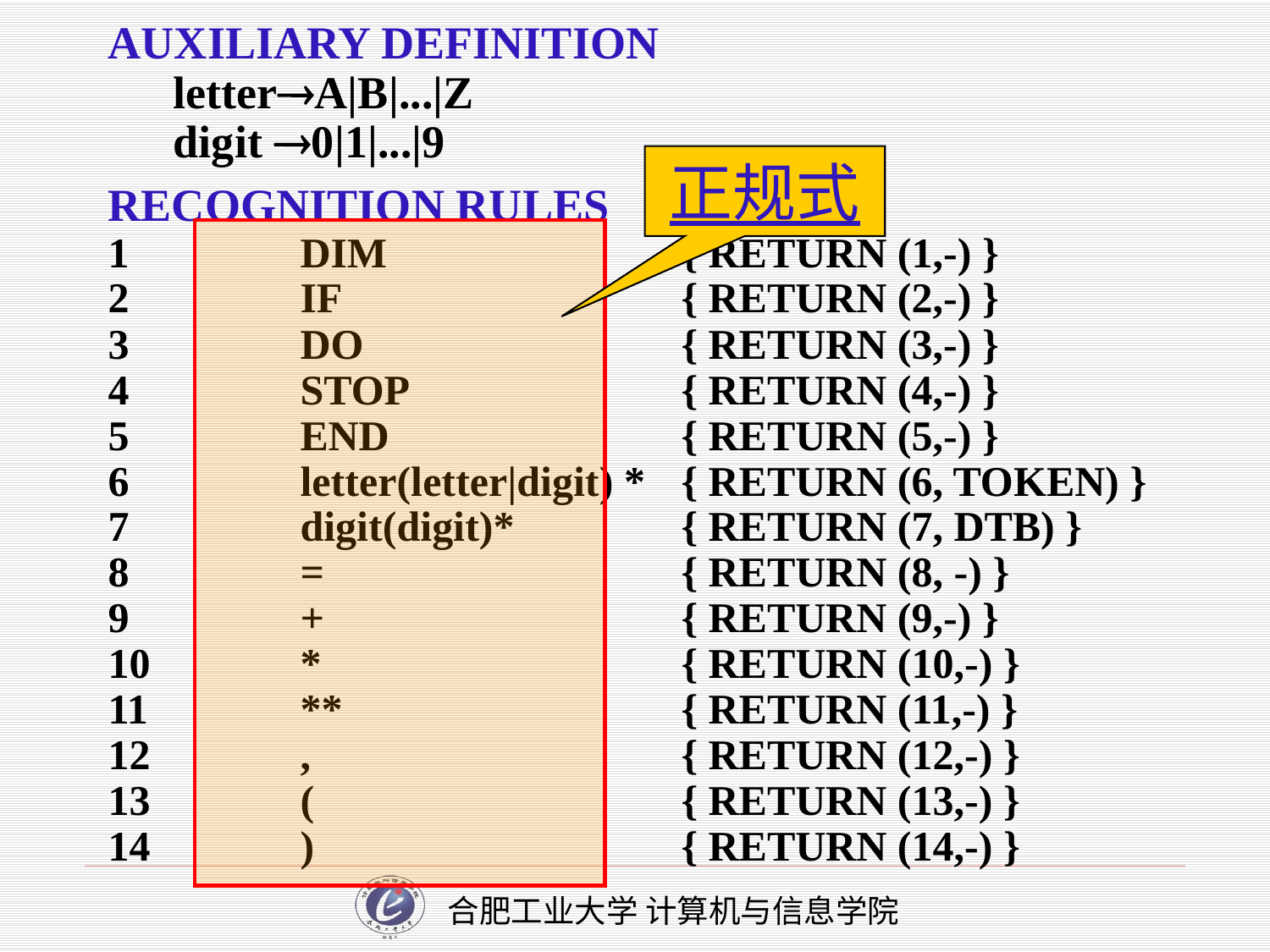

AUXILIARY DEFINITION
letter→A|B|...|Z
digit →0|1|...|9
RECOGNITION RULES
1		DIM			{ RETURN (1,-) }
2		IF			{ RETURN (2,-) }
3		DO			{ RETURN (3,-) }
4		STOP			{ RETURN (4,-) }
5		END			{ RETURN (5,-) }
6		letter(letter|digit) *	{ RETURN (6, TOKEN) }
7		digit(digit)*		{ RETURN (7, DTB) }
8		=			{ RETURN (8, -) }
9		+			{ RETURN (9,-) }
10		*			{ RETURN (10,-) }
11		**			{ RETURN (11,-) }
12		,			{ RETURN (12,-) }
13		(			{ RETURN (13,-) }
14		)			{ RETURN (14,-) }
正规式

103